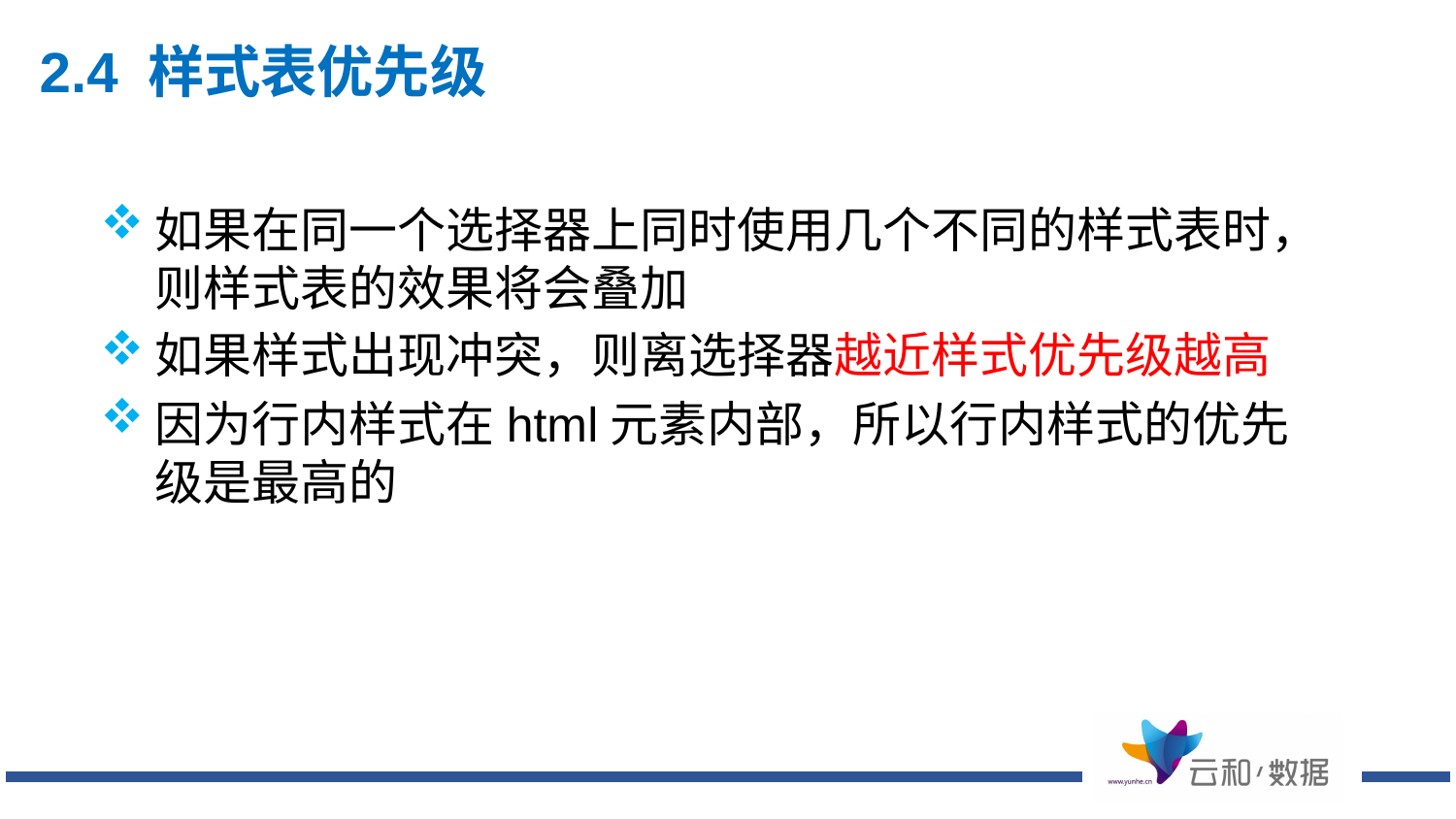

# 2.4 样式表优先级
如果在同一个选择器上同时使用几个不同的样式表时，则样式表的效果将会叠加
如果样式出现冲突，则离选择器越近样式优先级越高
因为行内样式在html元素内部，所以行内样式的优先级是最高的
14